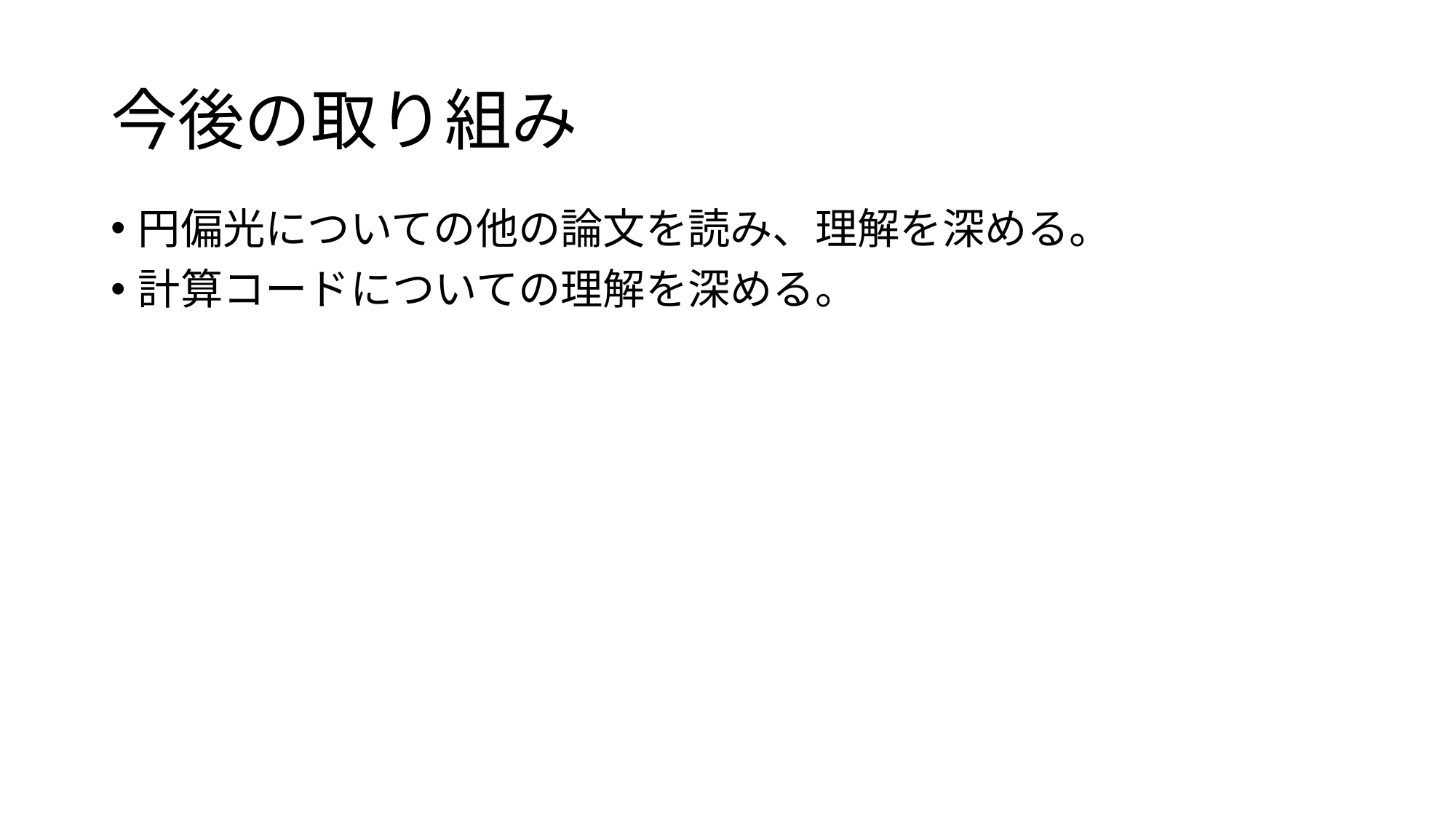

# 今後の取り組み
円偏光についての他の論文を読み、理解を深める。
計算コードについての理解を深める。